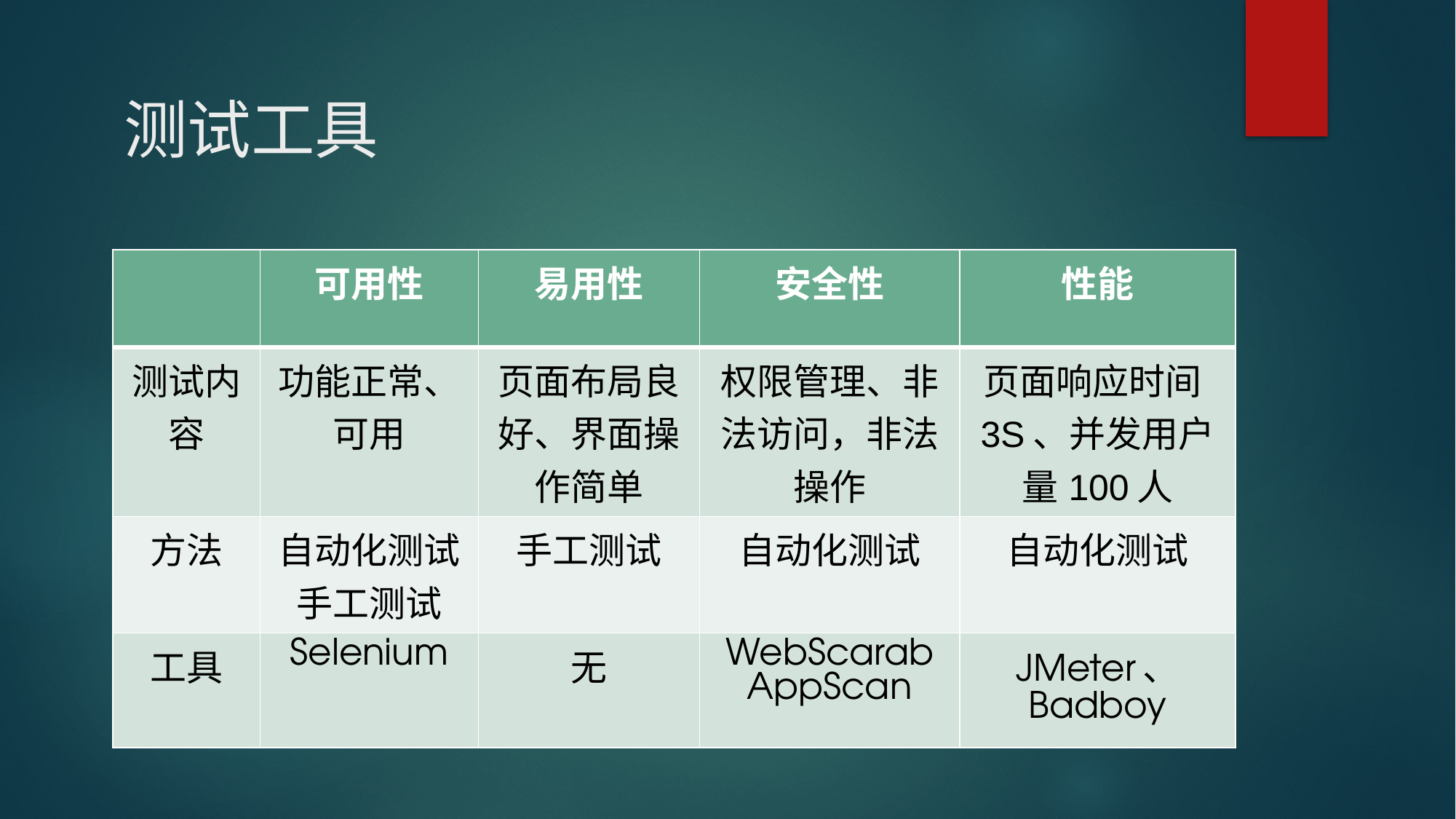

# 测试工具
|  | 可用性 | 易用性 | 安全性 | 性能 |
| --- | --- | --- | --- | --- |
| 测试内容 | 功能正常、可用 | 页面布局良好、界面操作简单 | 权限管理、非法访问，非法操作 | 页面响应时间3S、并发用户量100人 |
| 方法 | 自动化测试 手工测试 | 手工测试 | 自动化测试 | 自动化测试 |
| 工具 | Selenium | 无 | WebScarab AppScan | JMeter、 Badboy |